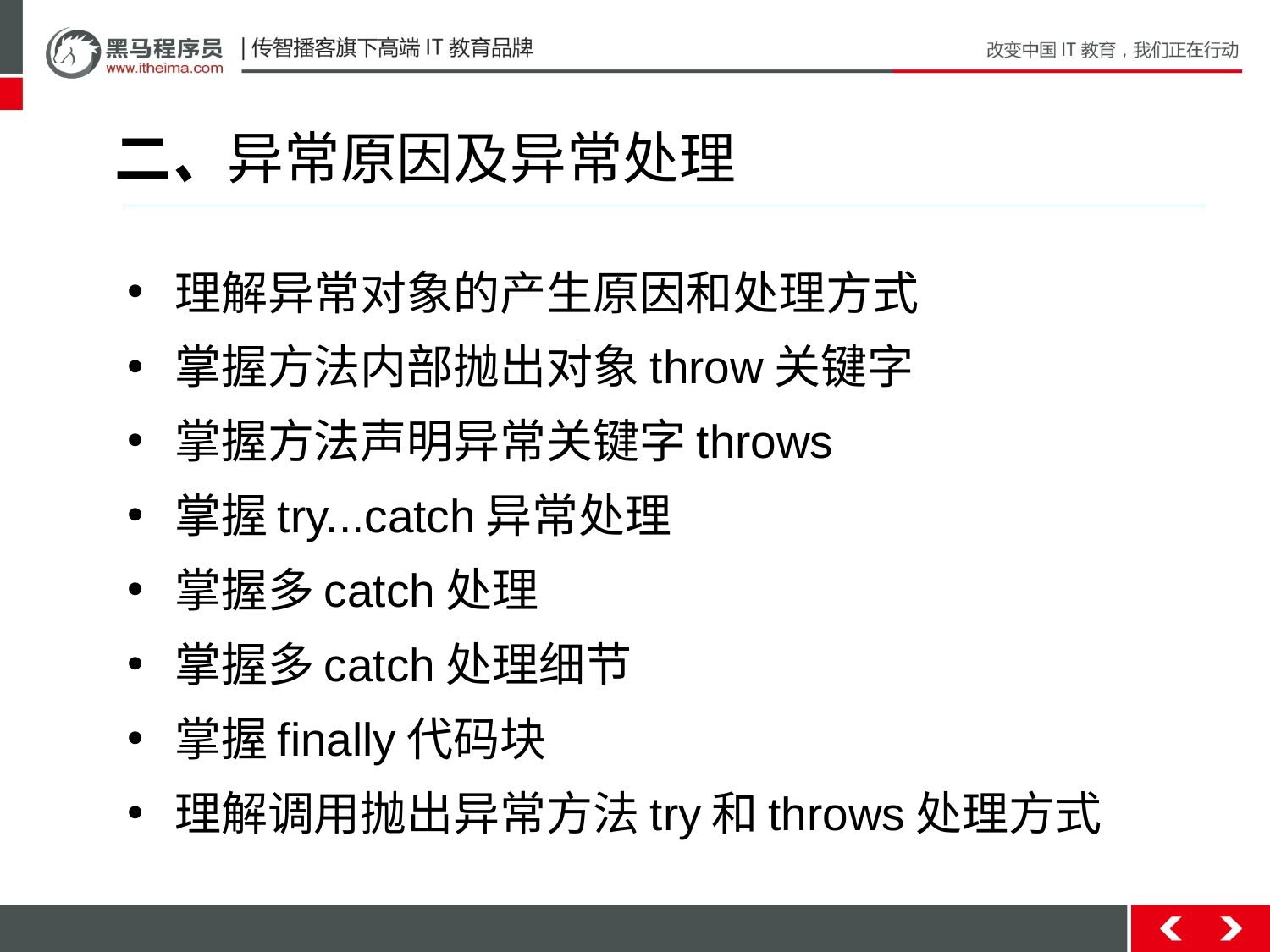

二、异常原因及异常处理
理解异常对象的产生原因和处理方式
掌握方法内部抛出对象throw关键字
掌握方法声明异常关键字throws
掌握try...catch异常处理
掌握多catch处理
掌握多catch处理细节
掌握finally代码块
理解调用抛出异常方法try和throws处理方式